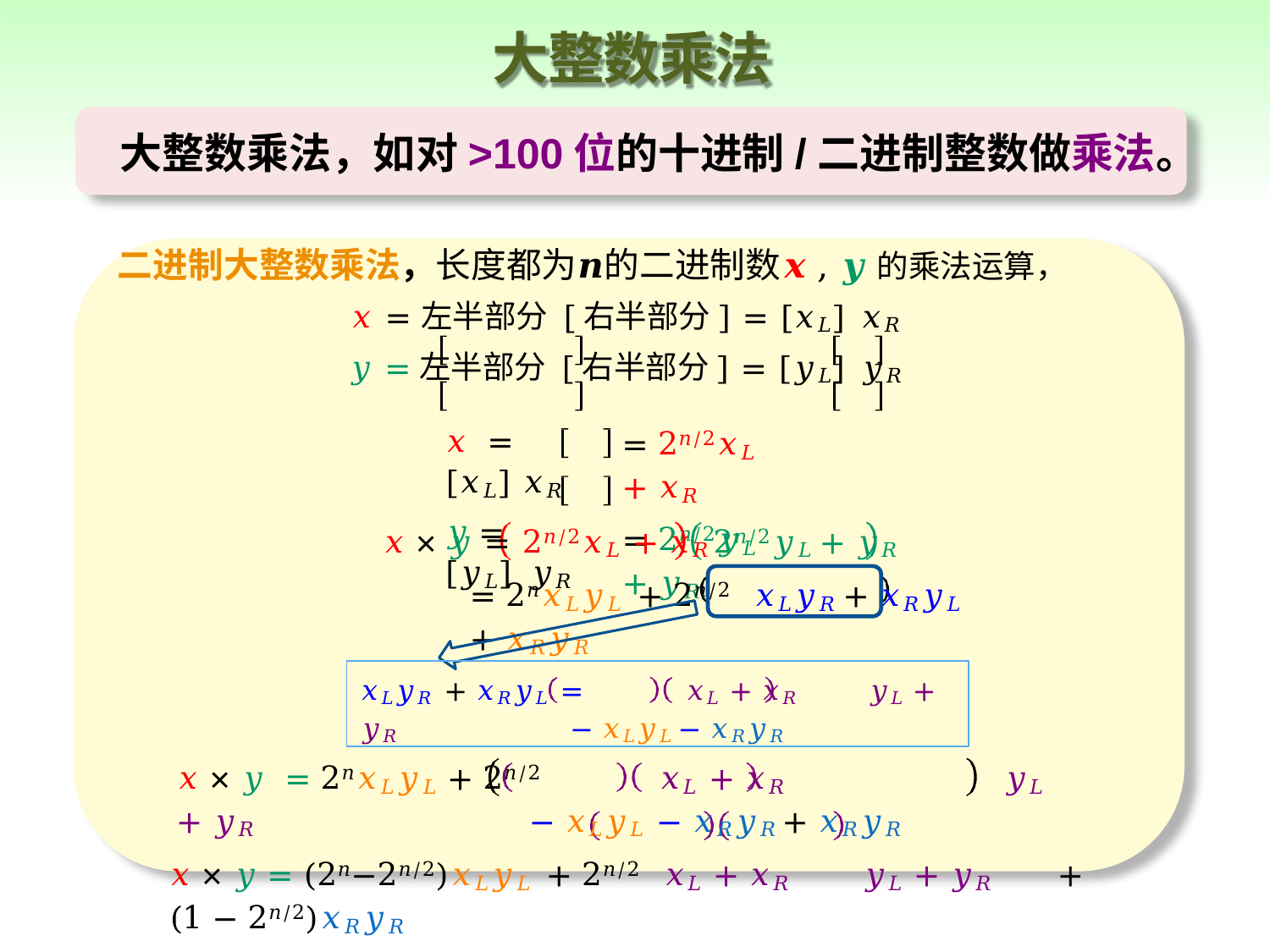

# 大整数乘法

大整数乘法，如对>100位的十进制/二进制整数做乘法。

二进制大整数乘法，长度都为𝒏的二进制数𝒙, 𝒚的乘法运算，
𝑥 =	左半部分 [右半部分] = [𝑥𝐿] 𝑥𝑅
𝑦 =	左半部分 [右半部分] = [𝑦𝐿] 𝑦𝑅

𝑥  = [𝑥𝐿] 𝑥𝑅
𝑦 = [𝑦𝐿] 𝑦𝑅
= 2𝑛/2𝑥𝐿  + 𝑥𝑅
= 2𝑛/2𝑦𝐿  + 𝑦𝑅

𝑥 × 𝑦 =	2𝑛/2𝑥𝐿 + 𝑥𝑅	2𝑛/2𝑦𝐿 + 𝑦𝑅
= 2𝑛𝑥𝐿𝑦𝐿  + 2𝑛/2   𝑥𝐿𝑦𝑅 + 𝑥𝑅𝑦𝐿	+ 𝑥𝑅𝑦𝑅

𝑥𝐿𝑦𝑅  + 𝑥𝑅𝑦𝐿  =	𝑥𝐿 + 𝑥𝑅	𝑦𝐿  + 𝑦𝑅	− 𝑥𝐿𝑦𝐿 − 𝑥𝑅𝑦𝑅

𝑥 × 𝑦  = 2𝑛𝑥𝐿𝑦𝐿 + 2𝑛/2	𝑥𝐿 + 𝑥𝑅	𝑦𝐿 + 𝑦𝑅	− 𝑥𝐿𝑦𝐿 − 𝑥𝑅𝑦𝑅	+ 𝑥𝑅𝑦𝑅
𝑥 × 𝑦 = (2𝑛−2𝑛/2)𝑥𝐿𝑦𝐿  + 2𝑛/2   𝑥𝐿 + 𝑥𝑅	𝑦𝐿 + 𝑦𝑅	+ (1 − 2𝑛/2)𝑥𝑅𝑦𝑅